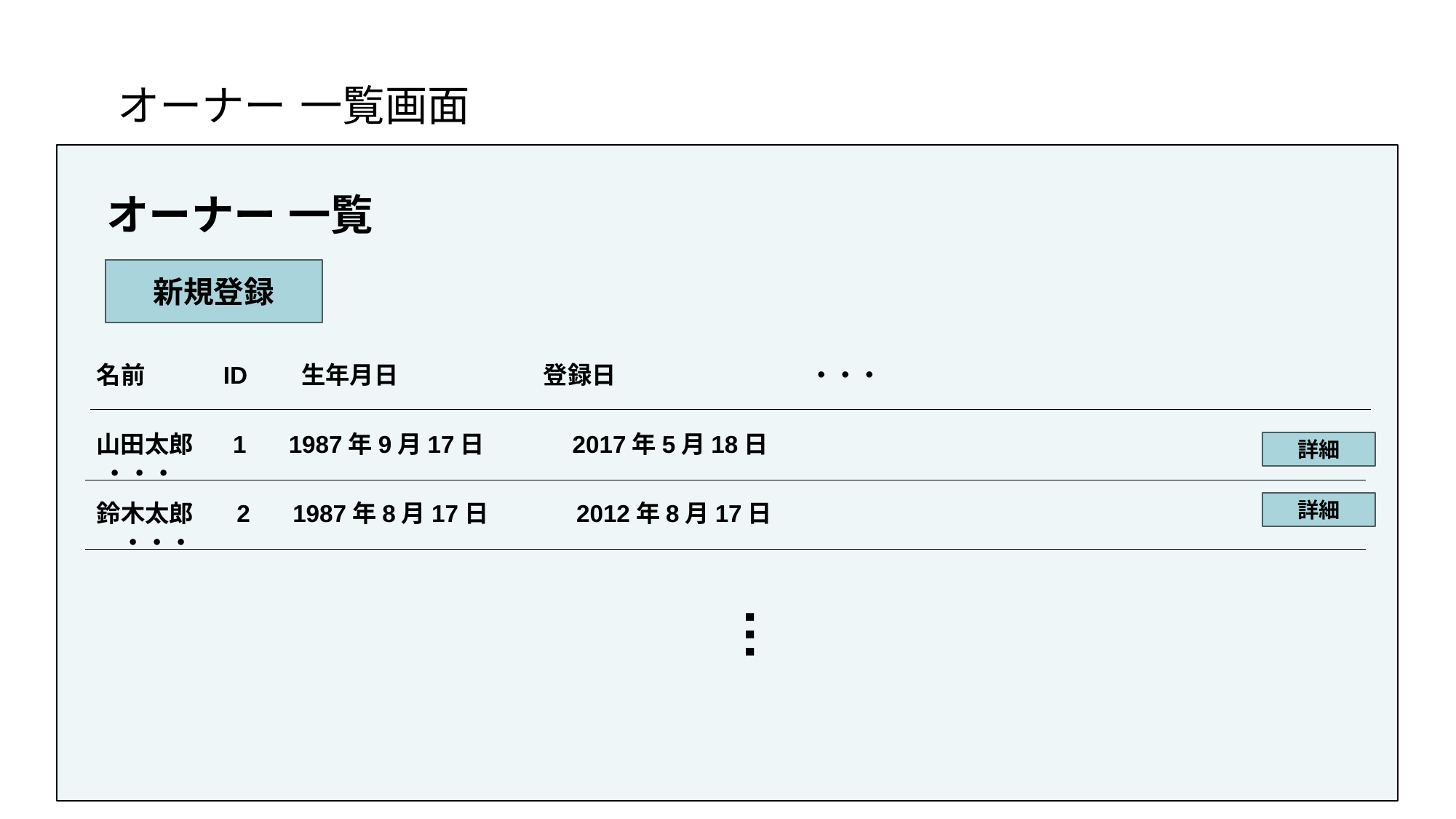

オーナー 一覧画面

オーナー 一覧
新規登録
新規登録
名前　　　ID　　生年月日　　　　　　登録日　　　　　　　　・・・
山田太郎     1　 1987年9月17日    　 　2017年5月18日　　     　  ・・・
詳細
鈴木太郎  　2　 1987年8月17日    　　 2012年8月17日　　       　・・・
詳細
…